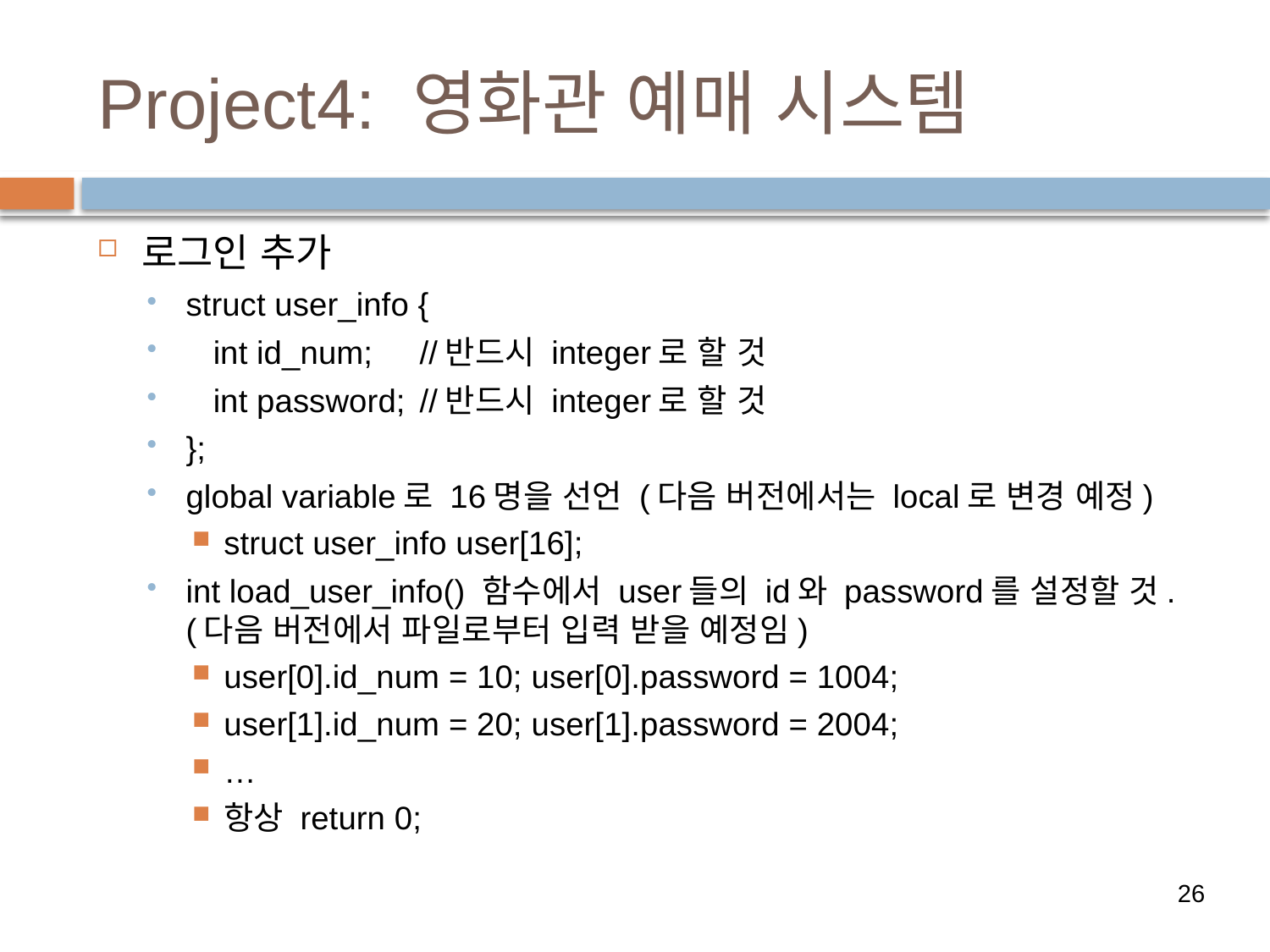

# Project4: 영화관 예매 시스템
로그인 추가
struct user_info {
   int id_num;	//반드시 integer로 할 것
   int password;	//반드시 integer로 할 것
};
global variable로 16명을 선언 (다음 버전에서는 local로 변경 예정)
struct user_info user[16];
int load_user_info() 함수에서 user들의 id와 password를 설정할 것. (다음 버전에서 파일로부터 입력 받을 예정임)
user[0].id_num = 10; user[0].password = 1004;
user[1].id_num = 20; user[1].password = 2004;
…
항상 return 0;

26